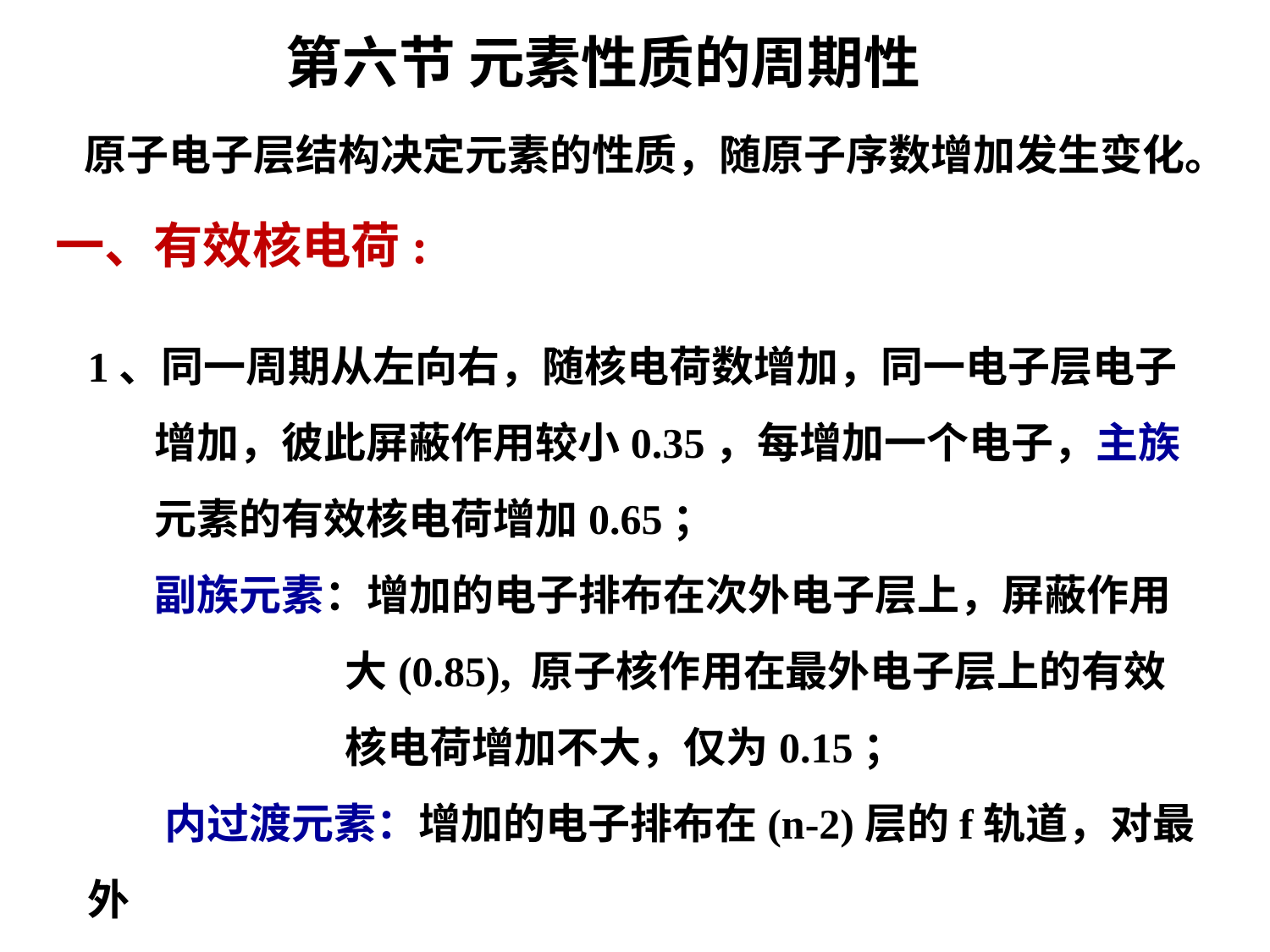

第六节 元素性质的周期性
  原子电子层结构决定元素的性质，随原子序数增加发生变化。
一、有效核电荷:
1、同一周期从左向右，随核电荷数增加，同一电子层电子
      增加，彼此屏蔽作用较小0.35，每增加一个电子，主族
      元素的有效核电荷增加0.65；
      副族元素：增加的电子排布在次外电子层上，屏蔽作用
                          大(0.85), 原子核作用在最外电子层上的有效
                          核电荷增加不大，仅为0.15；
       内过渡元素：增加的电子排布在(n-2)层的f轨道，对最外
                               层屏蔽作用大(1.00),故几乎不变。